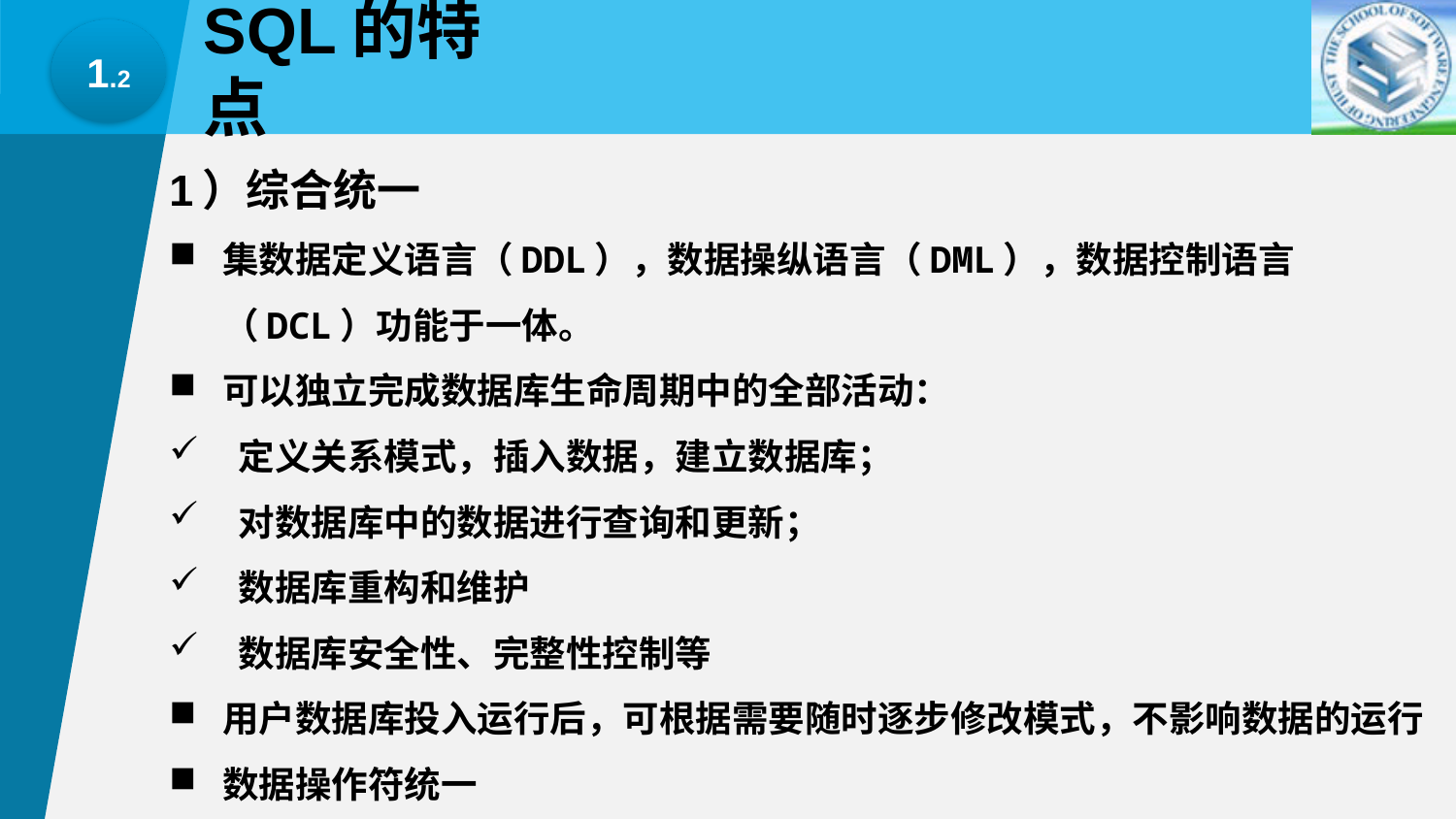

SQL的特点
1.2
1）综合统一
集数据定义语言（DDL），数据操纵语言（DML），数据控制语言（DCL）功能于一体。
可以独立完成数据库生命周期中的全部活动：
 定义关系模式，插入数据，建立数据库；
 对数据库中的数据进行查询和更新；
 数据库重构和维护
 数据库安全性、完整性控制等
用户数据库投入运行后，可根据需要随时逐步修改模式，不影响数据的运行
数据操作符统一